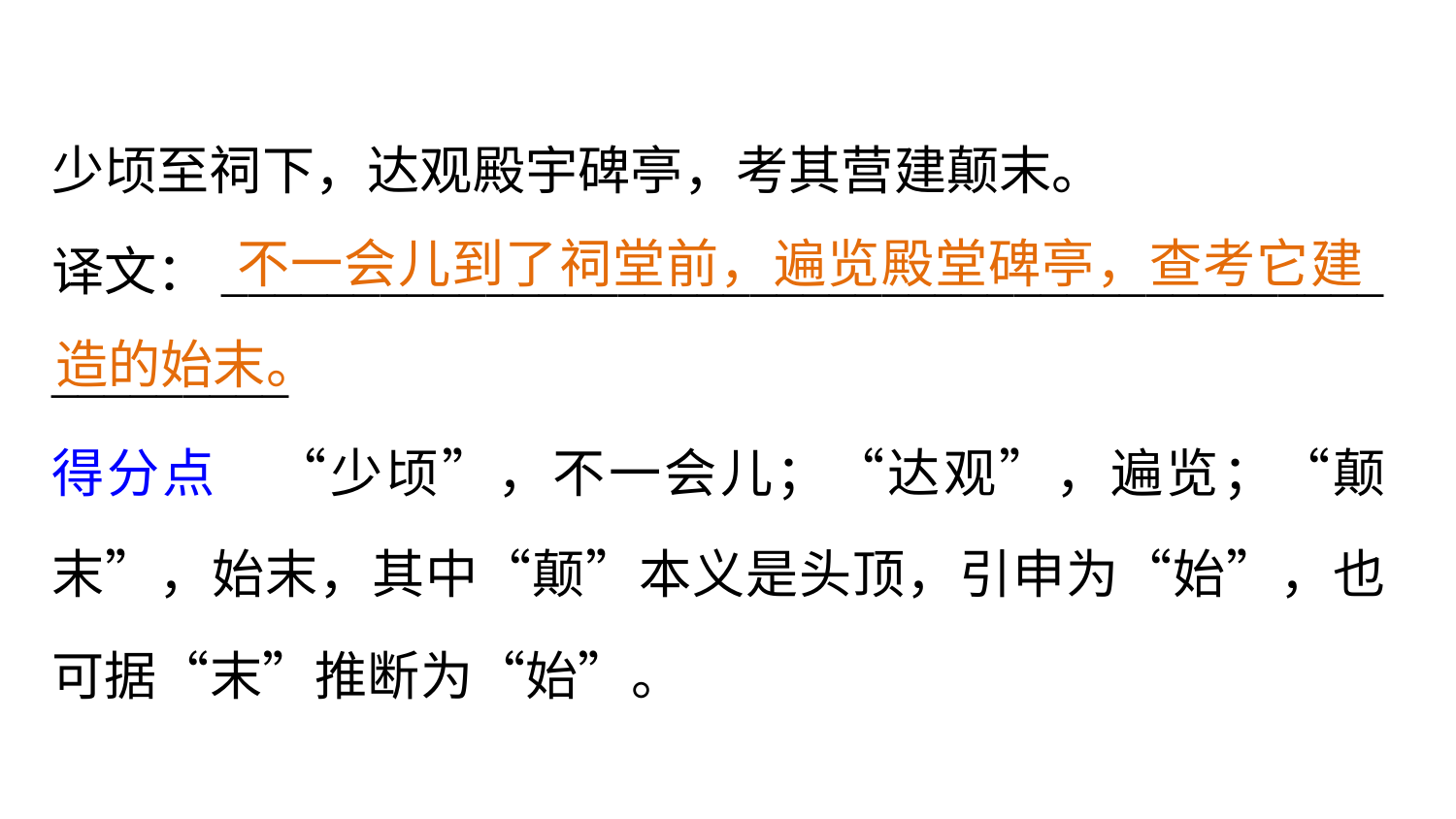

少顷至祠下，达观殿宇碑亭，考其营建颠末。
译文：____________________________________________
_________
得分点　“少顷”，不一会儿；“达观”，遍览；“颠末”，始末，其中“颠”本义是头顶，引申为“始”，也可据“末”推断为“始”。
             不一会儿到了祠堂前，遍览殿堂碑亭，查考它建造的始末。